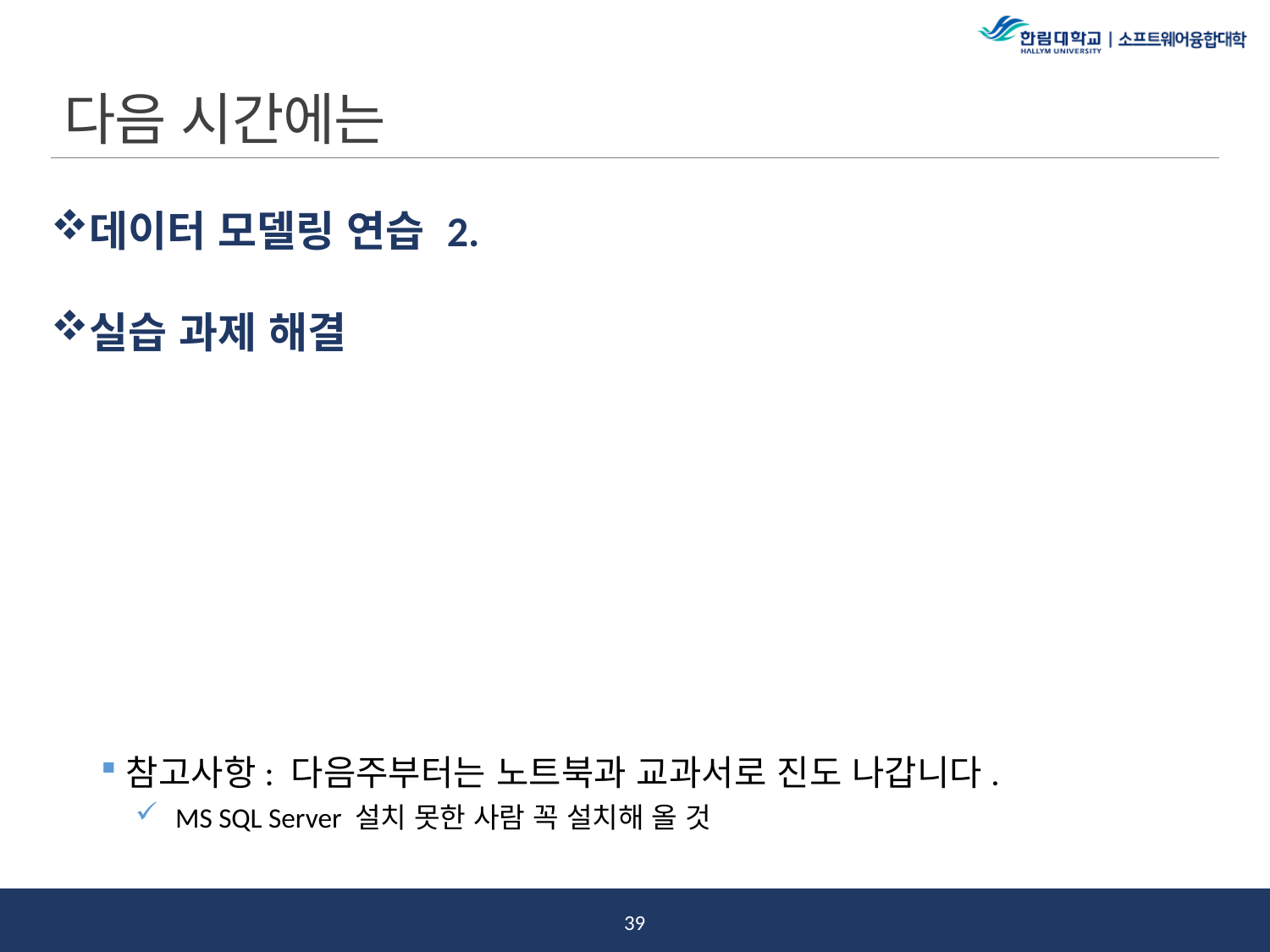

# 다음 시간에는
데이터 모델링 연습 2.
실습 과제 해결

참고사항: 다음주부터는 노트북과 교과서로 진도 나갑니다.
MS SQL Server 설치 못한 사람 꼭 설치해 올 것
39